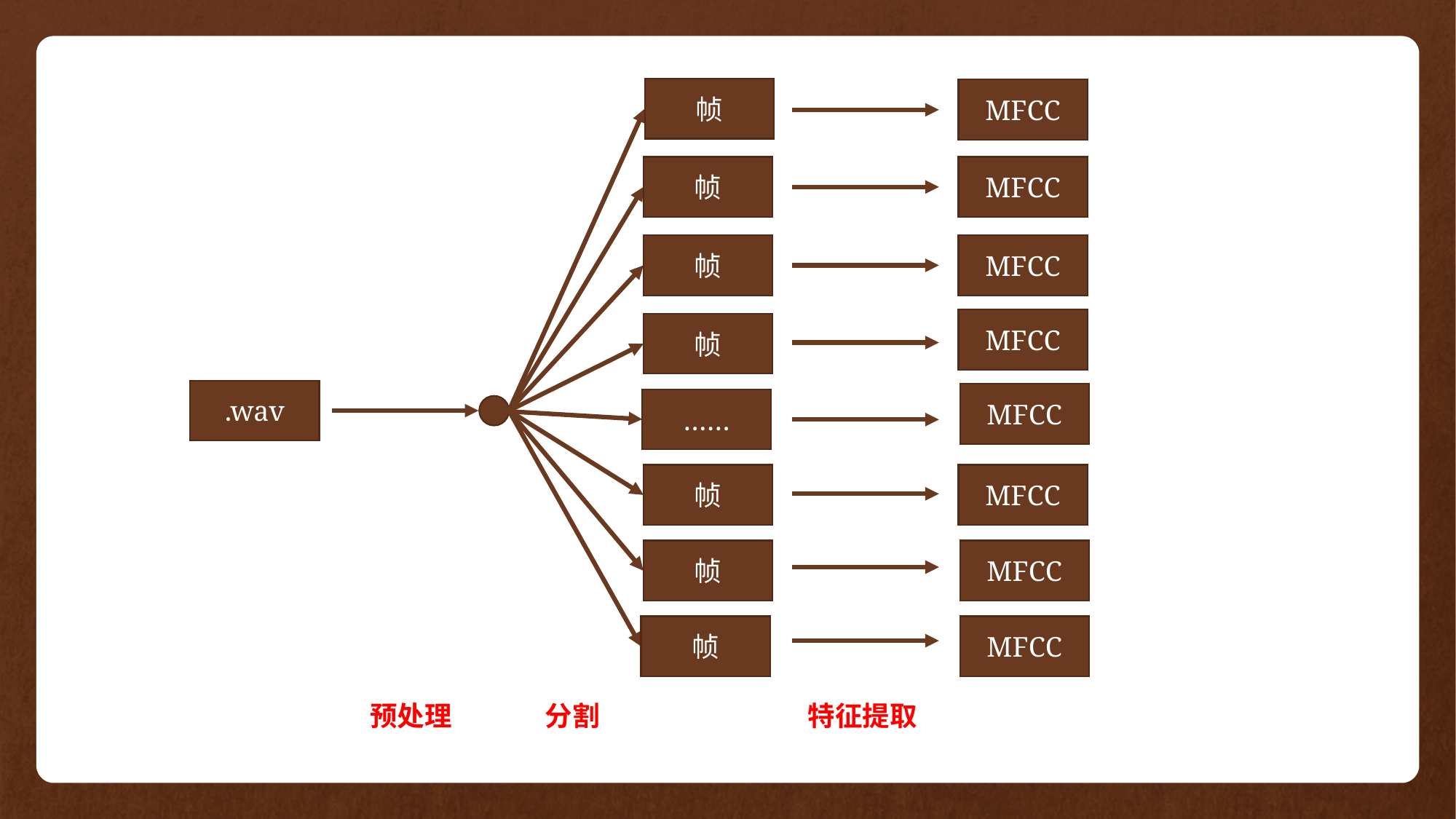

帧
MFCC
帧
MFCC
帧
MFCC
MFCC
帧
.wav
MFCC
……

帧
MFCC
帧
MFCC
帧
MFCC
预处理
分割
特征提取